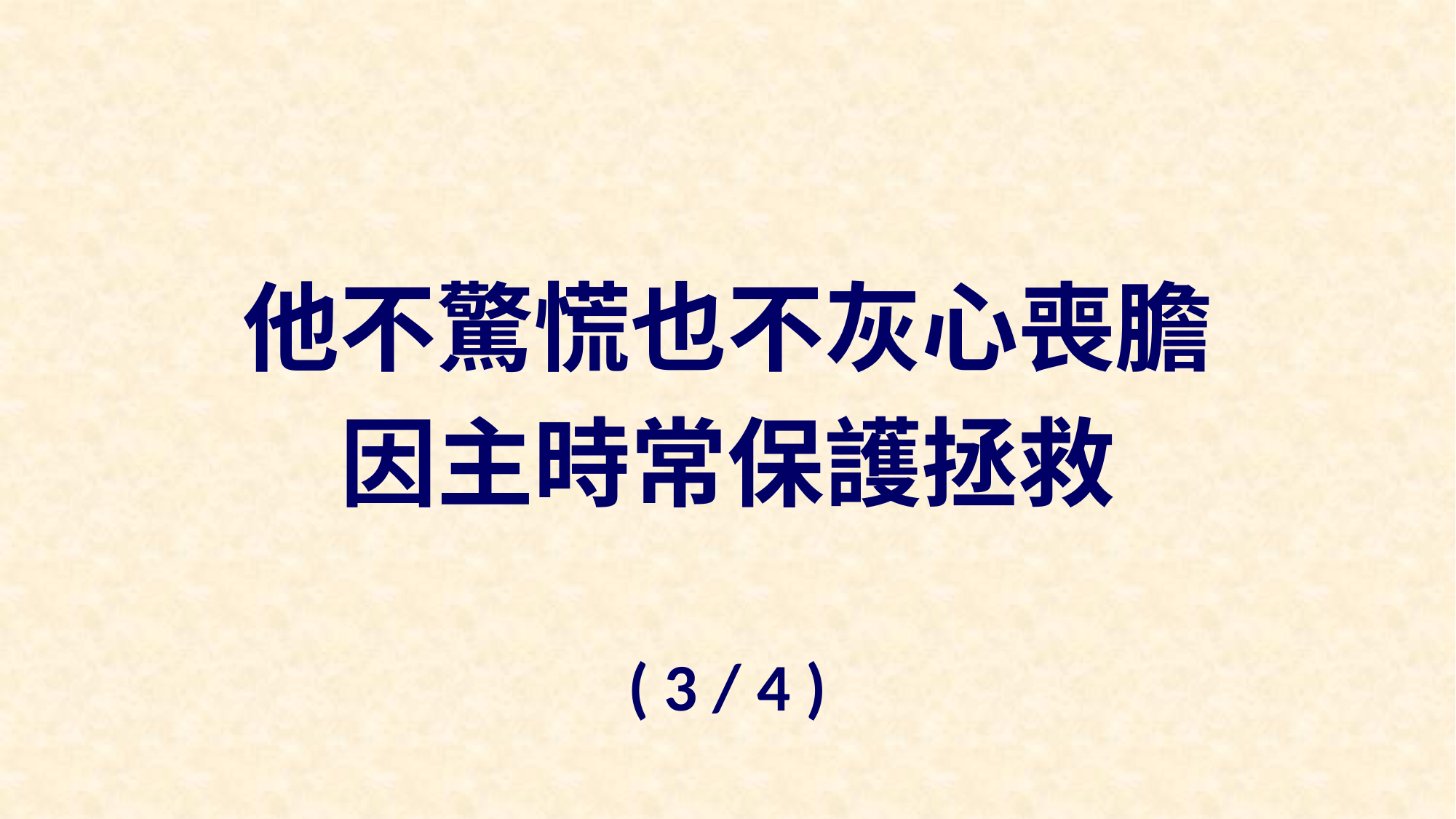

他不驚慌也不灰心喪膽
因主時常保護拯救
( 3 / 4 )